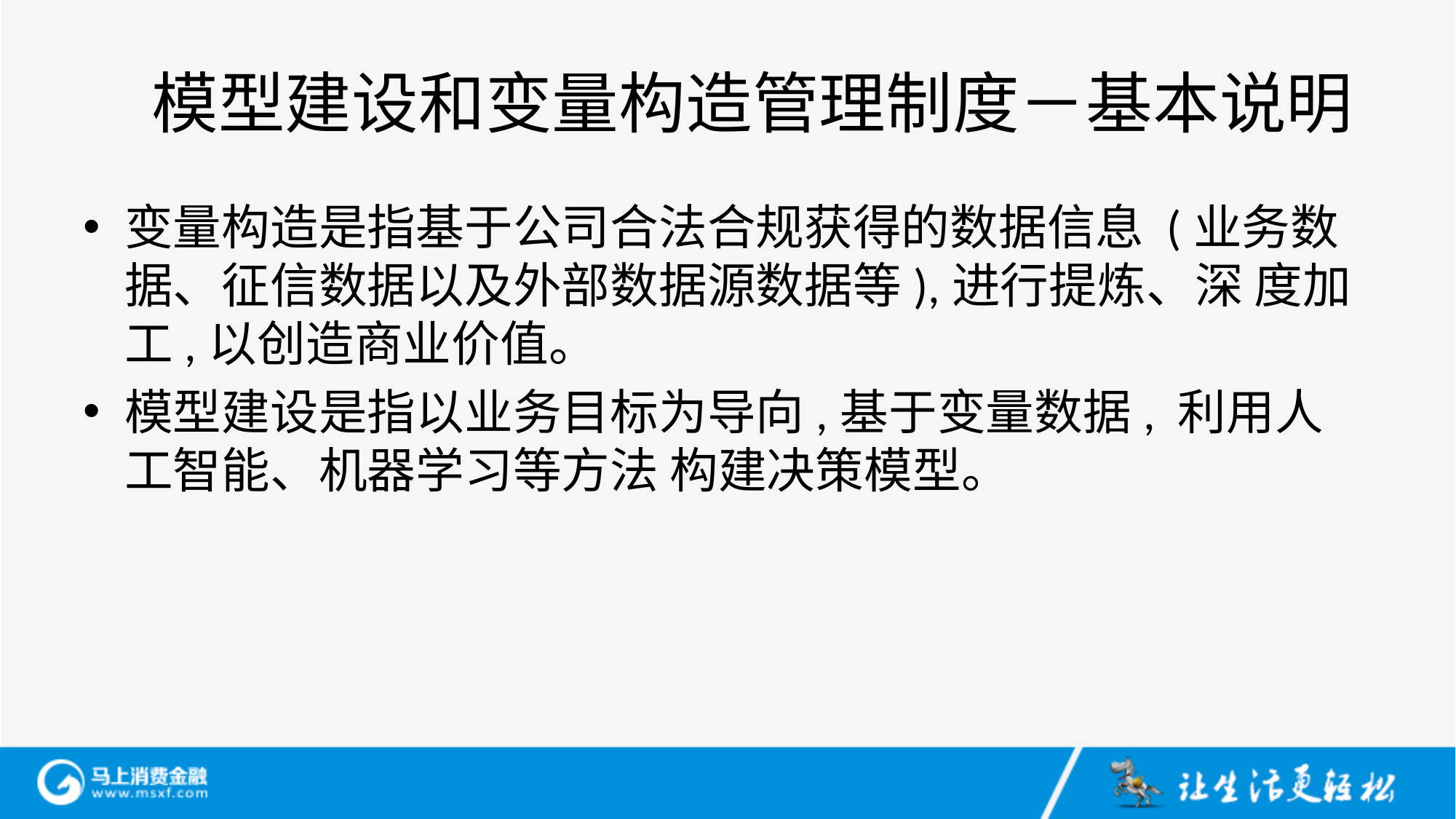

# 模型建设和变量构造管理制度－基本说明
变量构造是指基于公司合法合规获得的数据信息 (业务数据、征信数据以及外部数据源数据等),进行提炼、深 度加工,以创造商业价值。
模型建设是指以业务目标为导向,基于变量数据, 利用人工智能、机器学习等方法 构建决策模型。